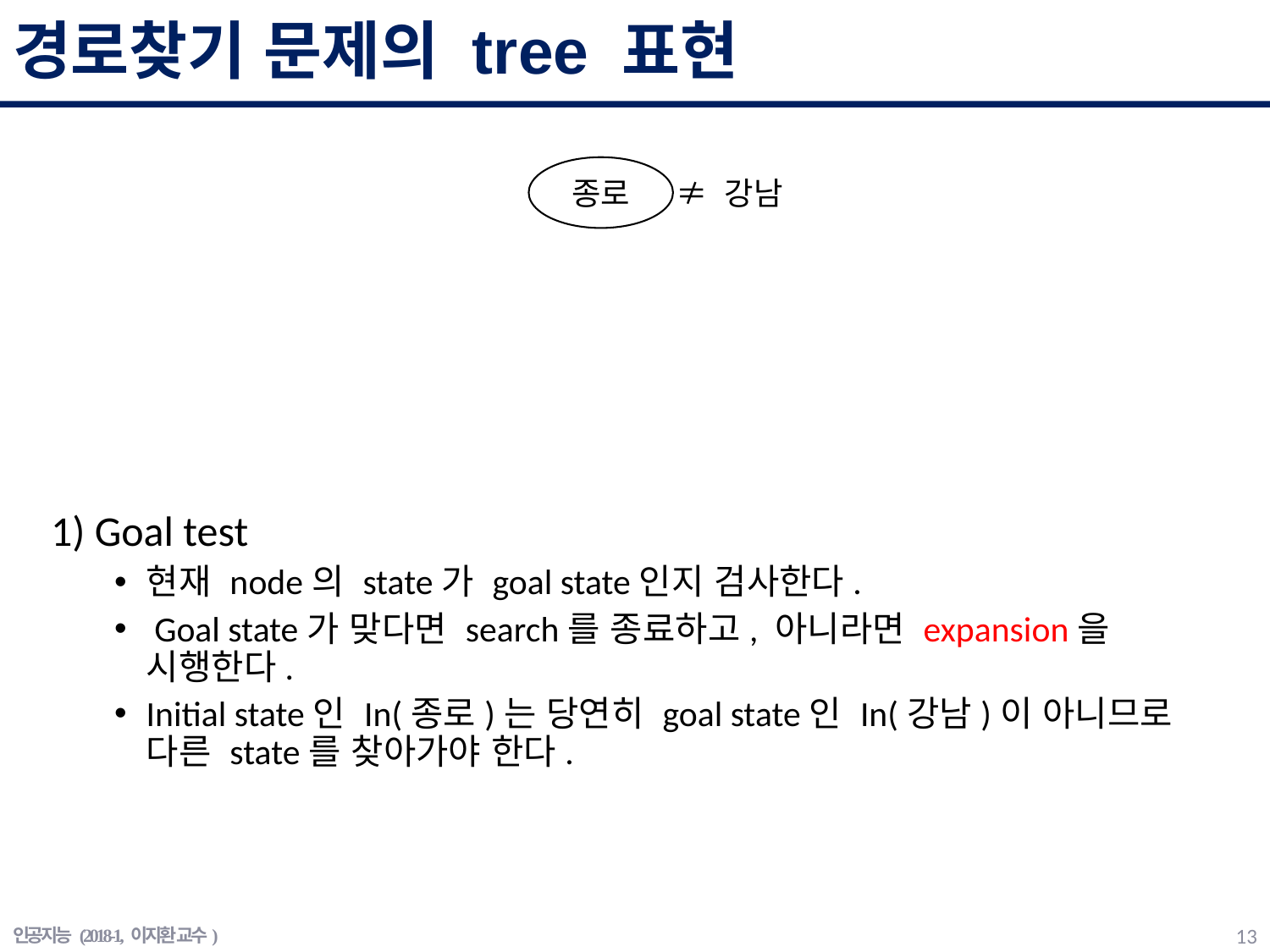

# 경로찾기 문제의 tree 표현
종로
≠ 강남
1) Goal test
현재 node의 state가 goal state인지 검사한다.
 Goal state가 맞다면 search를 종료하고, 아니라면 expansion을 시행한다.
Initial state인 In(종로)는 당연히 goal state인 In(강남)이 아니므로 다른 state를 찾아가야 한다.
인공지능 (2018-1, 이지환 교수)
13